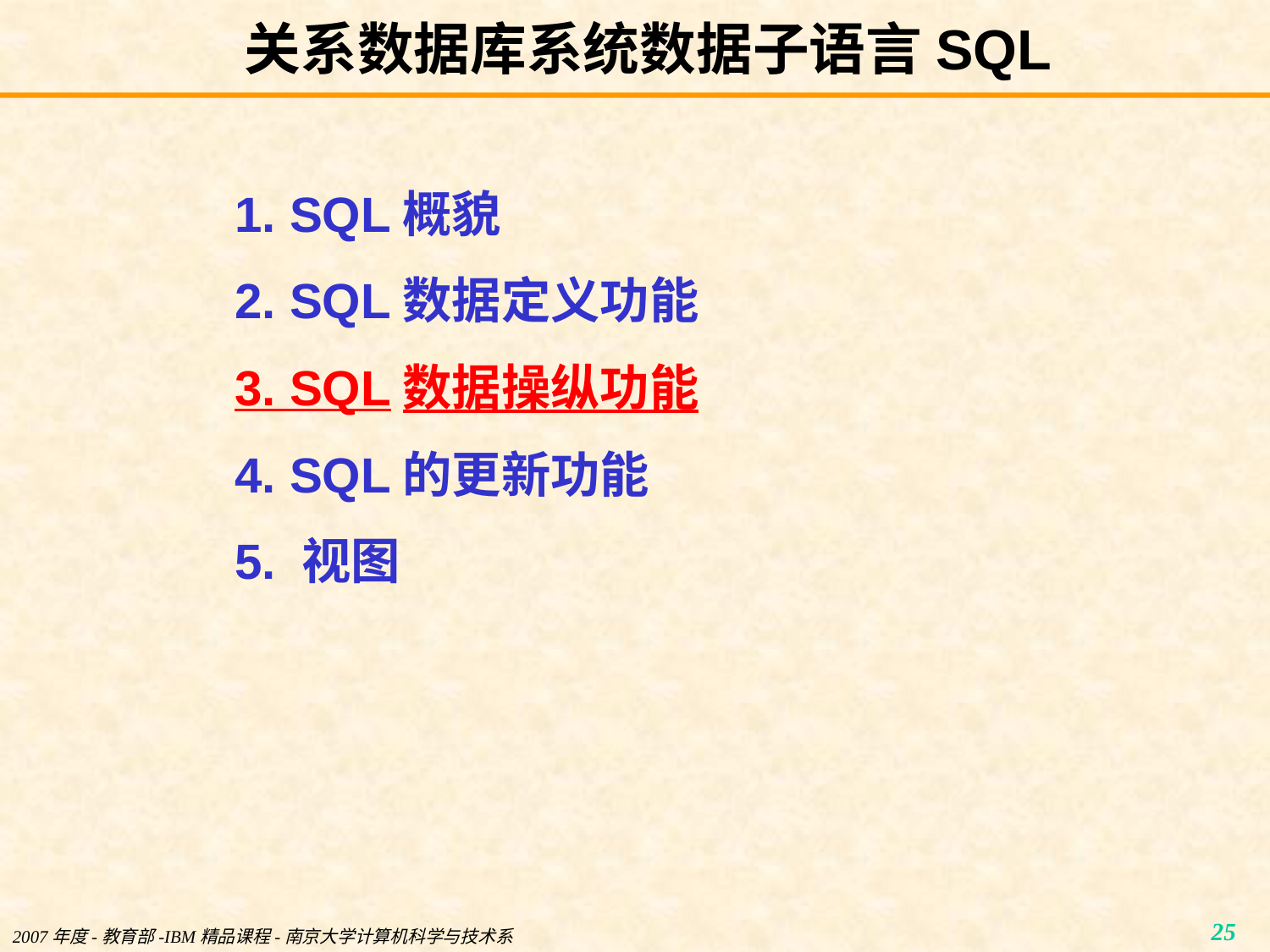

# 关系数据库系统数据子语言SQL
1. SQL概貌
2. SQL数据定义功能
3. SQL数据操纵功能
4. SQL的更新功能
5. 视图
25
2007年度-教育部-IBM精品课程-南京大学计算机科学与技术系